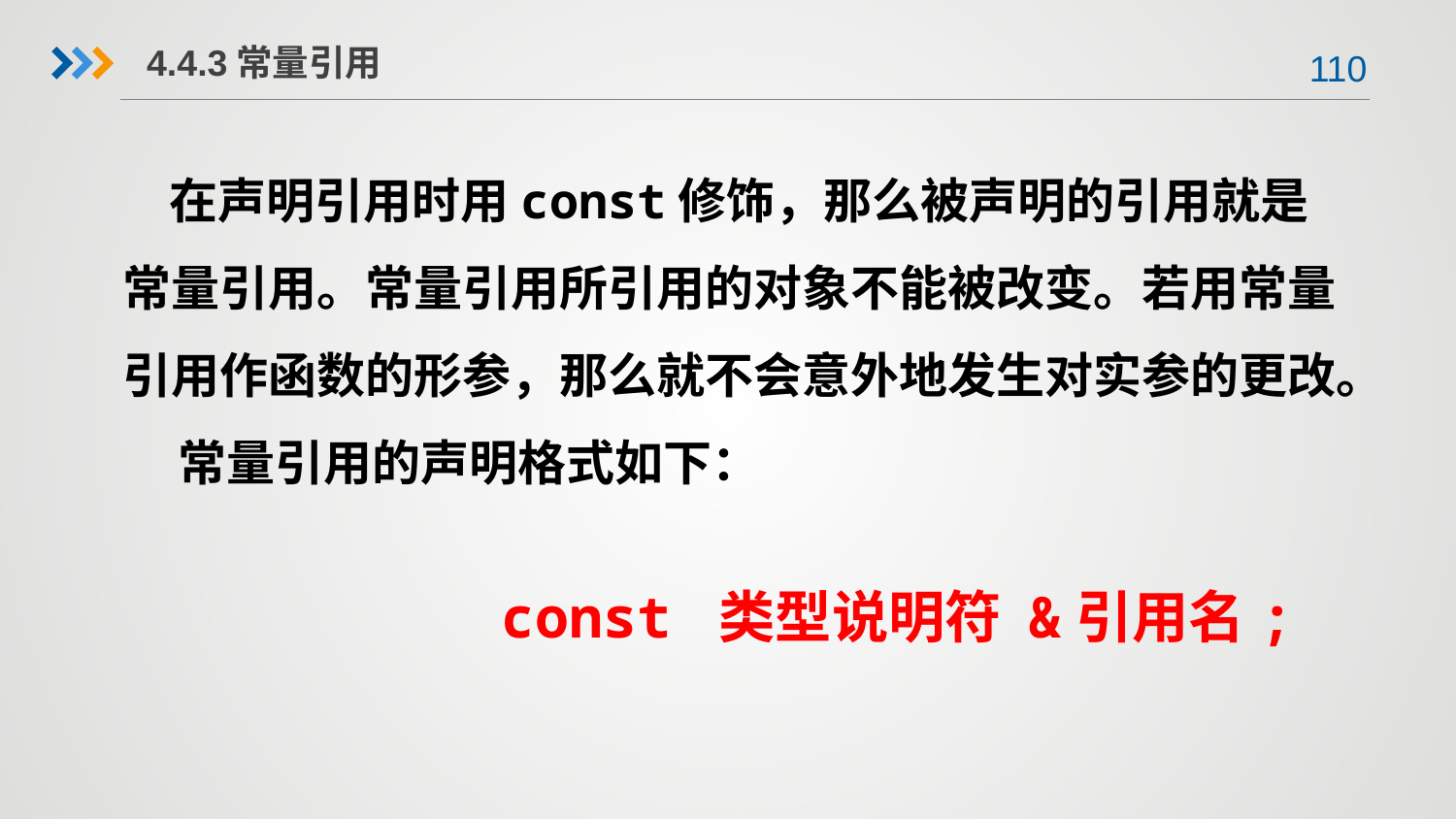

4.4.3常量引用
    在声明引用时用const修饰，那么被声明的引用就是常量引用。常量引用所引用的对象不能被改变。若用常量引用作函数的形参，那么就不会意外地发生对实参的更改。
    常量引用的声明格式如下：

             const 类型说明符 &引用名;